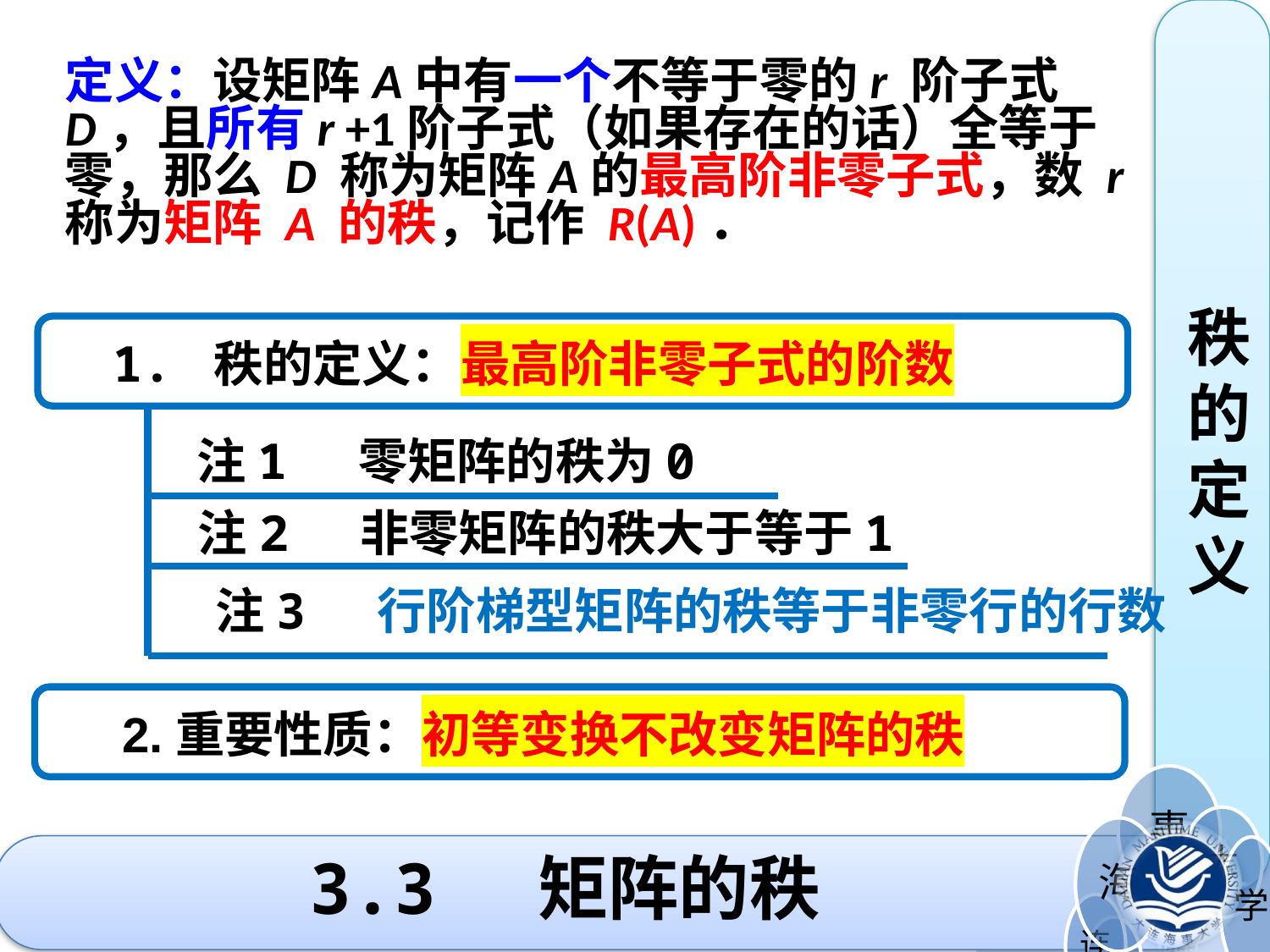

秩的定义

定义：设矩阵A中有一个不等于零的r 阶子式 D，且所有r +1阶子式（如果存在的话）全等于零，那么 D 称为矩阵A的最高阶非零子式，数 r 称为矩阵 A 的秩，记作 R(A)．

1. 秩的定义：最高阶非零子式的阶数

 注1  零矩阵的秩为0
 注2  非零矩阵的秩大于等于1
 注3  行阶梯型矩阵的秩等于非零行的行数

2.重要性质：初等变换不改变矩阵的秩

# 3.3  矩阵的秩